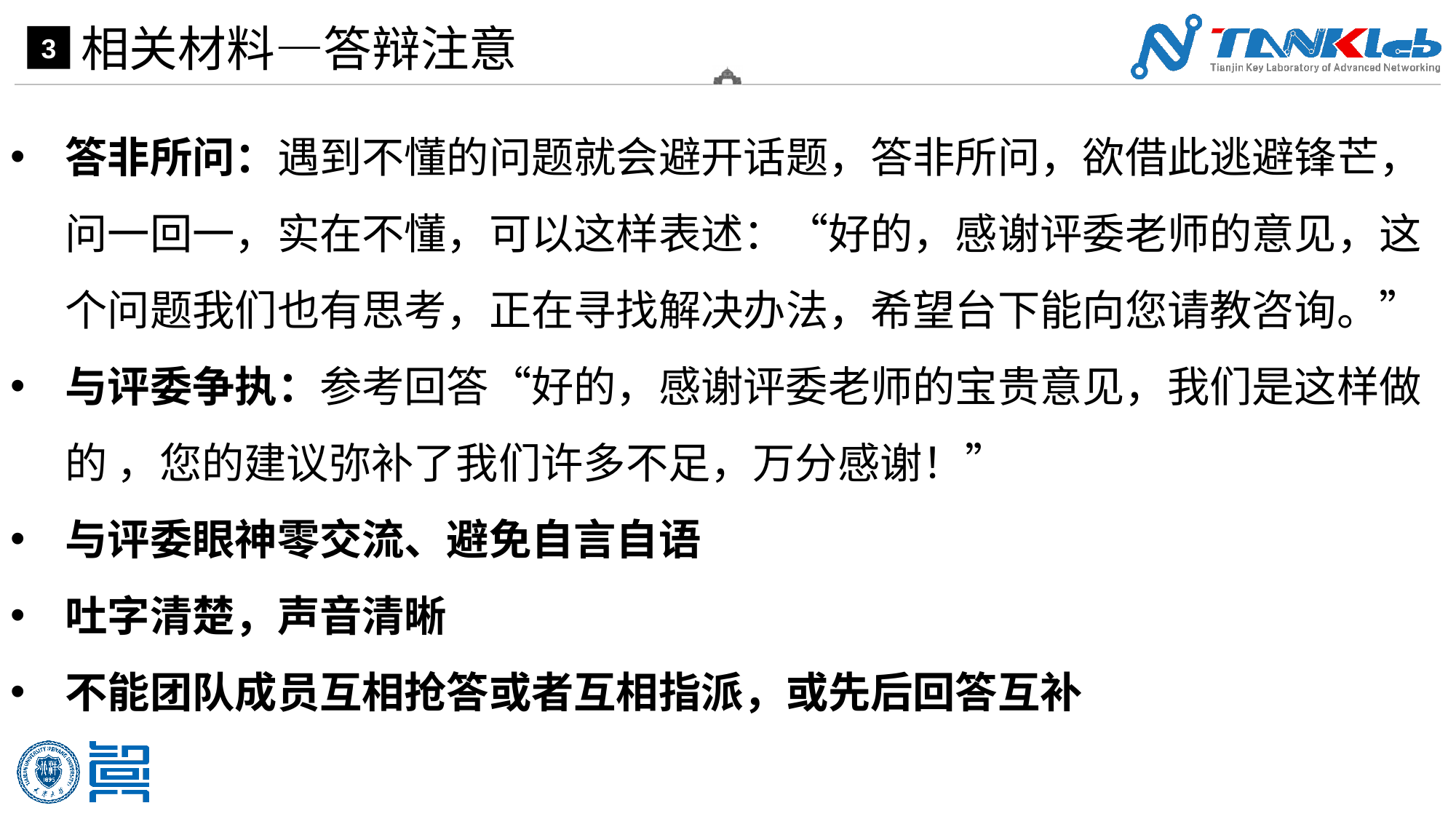

相关材料—答辩注意
3
答非所问：遇到不懂的问题就会避开话题，答非所问，欲借此逃避锋芒，问一回一，实在不懂，可以这样表述：“好的，感谢评委老师的意见，这个问题我们也有思考，正在寻找解决办法，希望台下能向您请教咨询。”
与评委争执：参考回答“好的，感谢评委老师的宝贵意见，我们是这样做的 ，您的建议弥补了我们许多不足，万分感谢！”
与评委眼神零交流、避免自言自语
吐字清楚，声音清晰
不能团队成员互相抢答或者互相指派，或先后回答互补